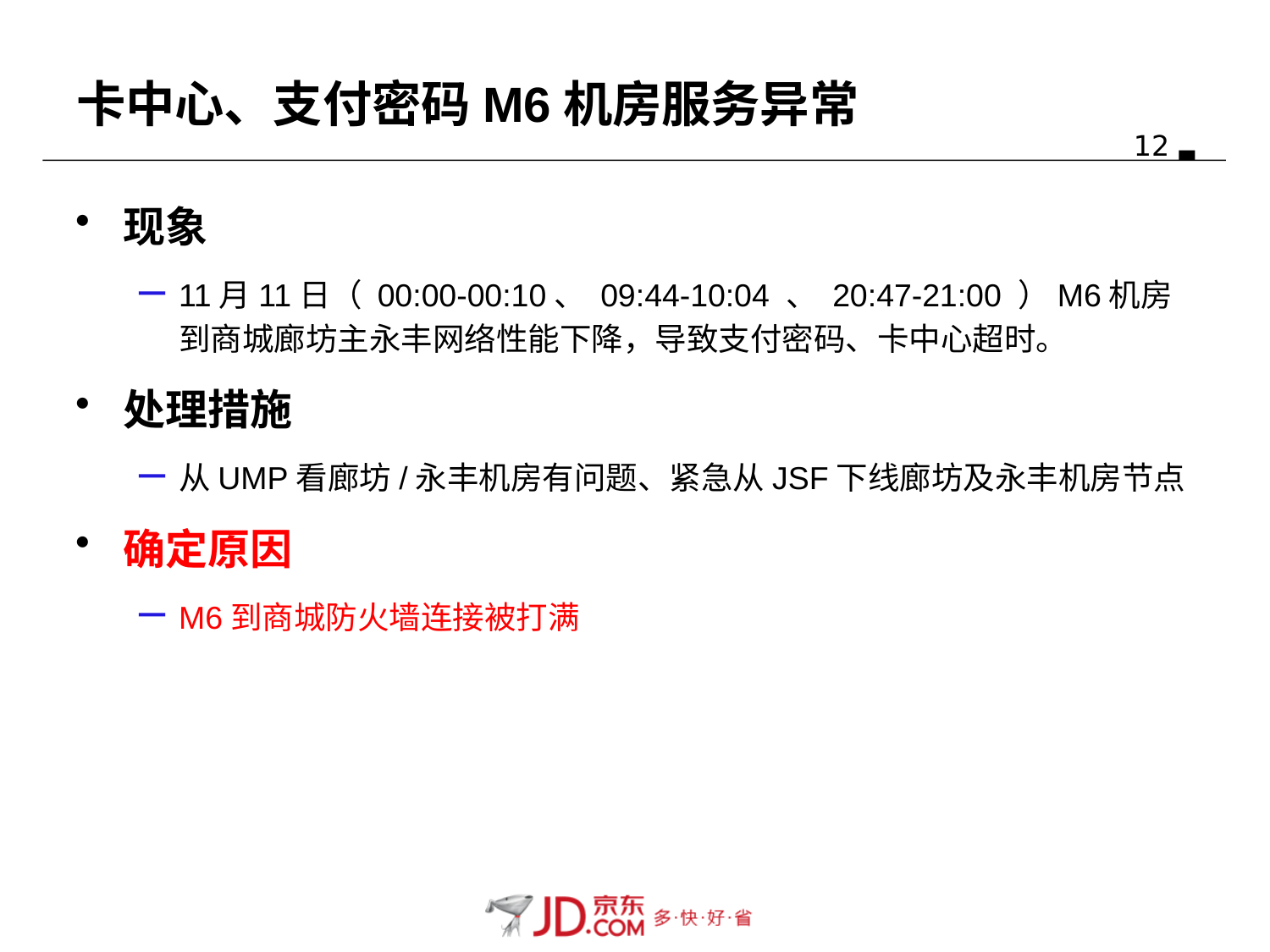

# 卡中心、支付密码M6机房服务异常
现象
11月11日（ 00:00-00:10、 09:44-10:04 、 20:47-21:00 ）M6机房到商城廊坊主永丰网络性能下降，导致支付密码、卡中心超时。
处理措施
从UMP看廊坊/永丰机房有问题、紧急从JSF下线廊坊及永丰机房节点
确定原因
M6到商城防火墙连接被打满